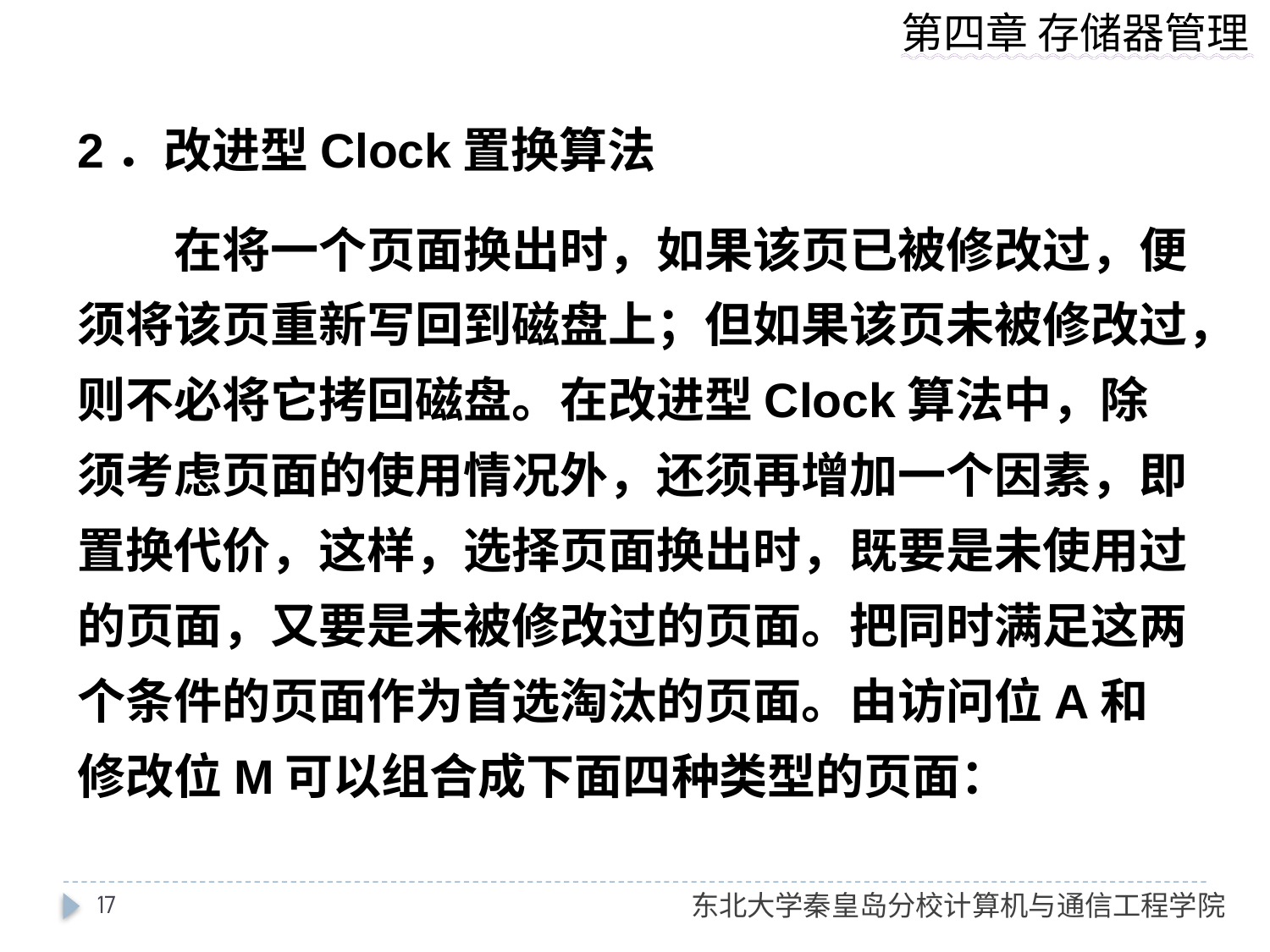

2．改进型Clock置换算法
　　在将一个页面换出时，如果该页已被修改过，便须将该页重新写回到磁盘上；但如果该页未被修改过，则不必将它拷回磁盘。在改进型Clock算法中，除须考虑页面的使用情况外，还须再增加一个因素，即置换代价，这样，选择页面换出时，既要是未使用过的页面，又要是未被修改过的页面。把同时满足这两个条件的页面作为首选淘汰的页面。由访问位A和修改位M可以组合成下面四种类型的页面：

17